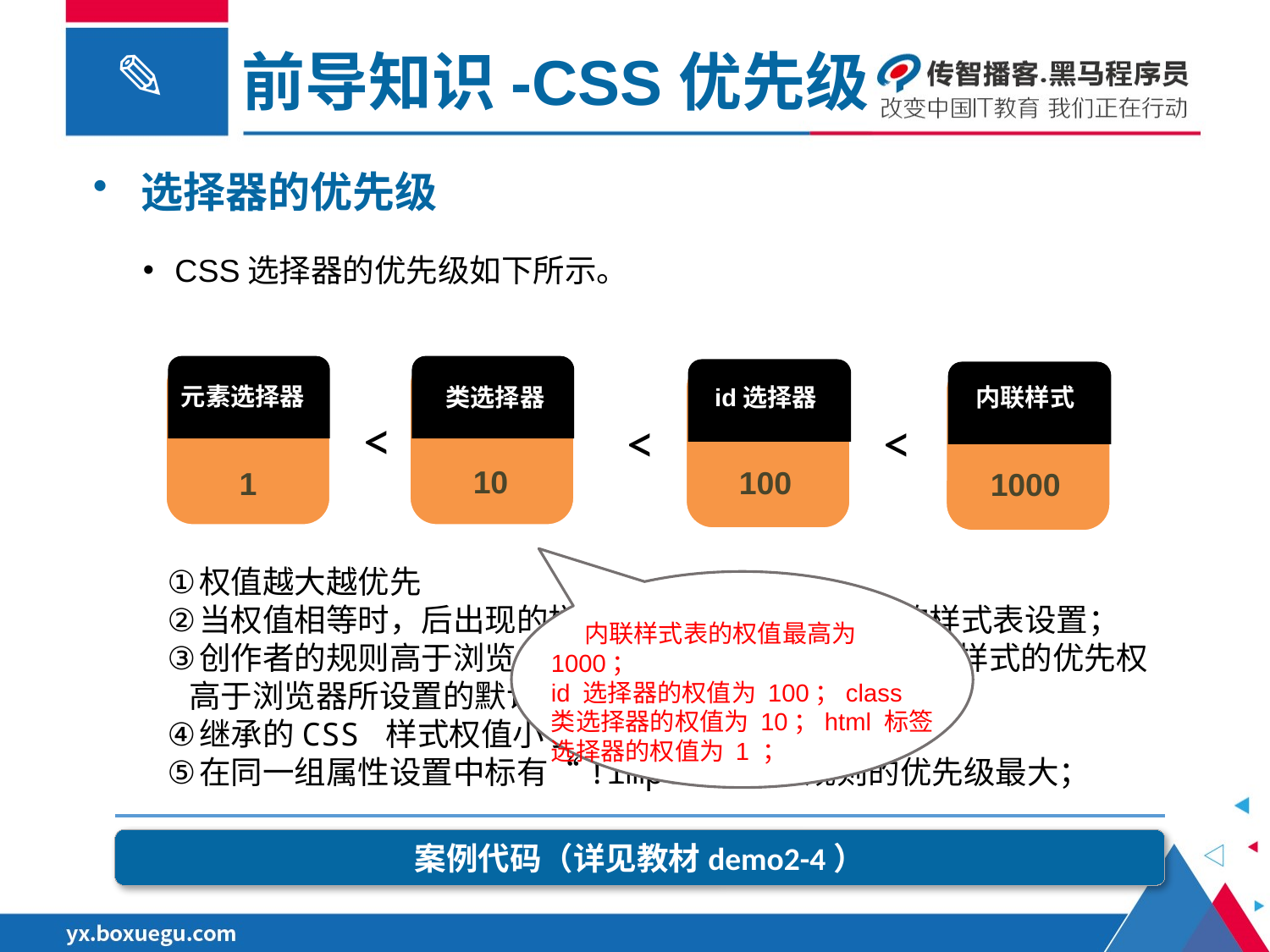

前导知识-CSS优先级
选择器的优先级
CSS选择器的优先级如下所示。

元素选择器
1

类选择器
10

id选择器
100

内联样式
1000
<
<
<
权值越大越优先
当权值相等时，后出现的样式表设置要优于先出现的样式表设置；
创作者的规则高于浏览者：即网页编写者设置的CSS 样式的优先权    高于浏览器所设置的默认样式；
继承的CSS 样式权值小于后来指定的CSS 样式；
在同一组属性设置中标有“!important”规则的优先级最大；

     内联样式表的权值最高为 1000；
id 选择器的权值为 100；class 类选择器的权值为 10；html 标签选择器的权值为 1 ；
案例代码（详见教材demo2-4）